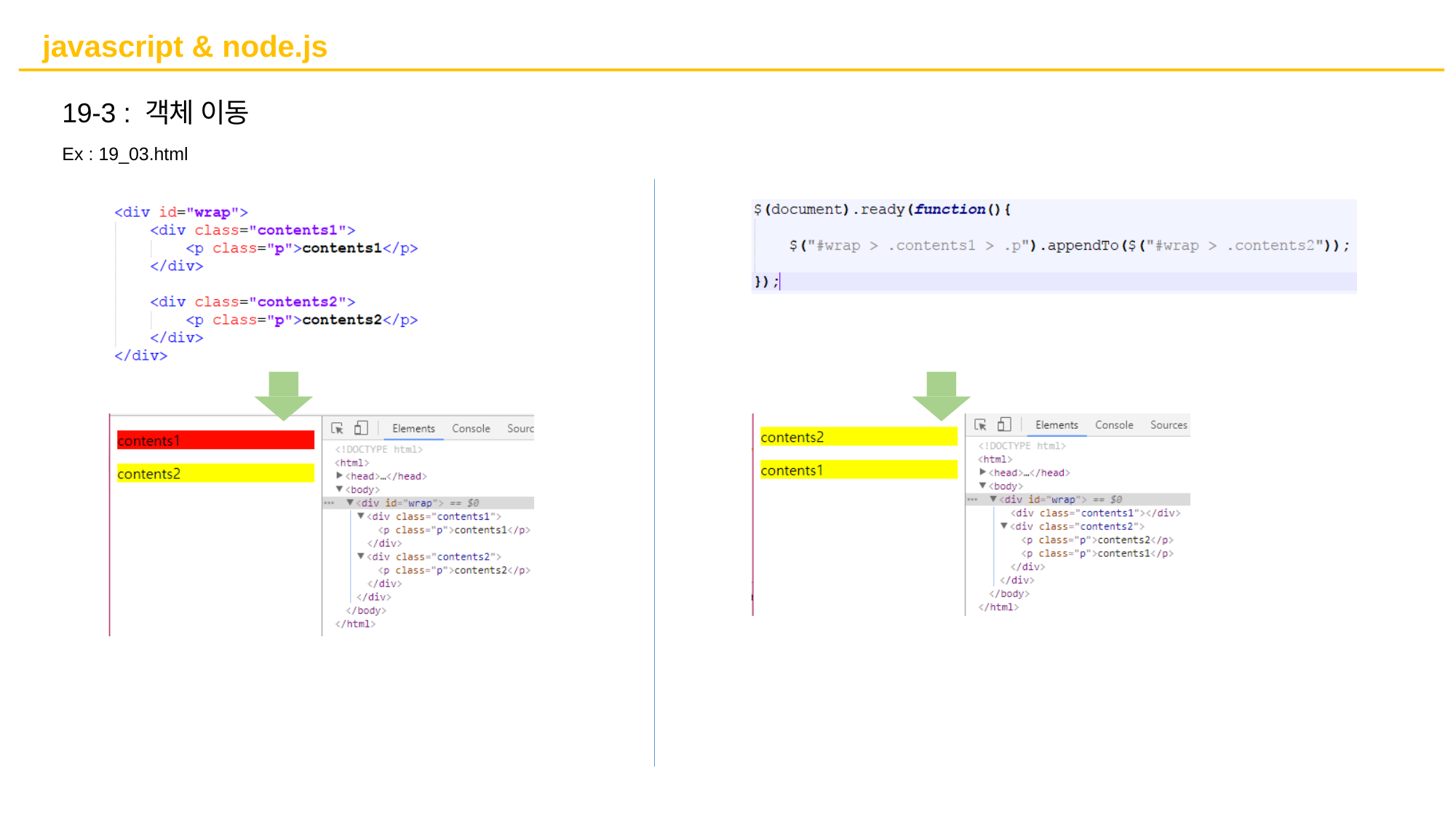

# javascript & node.js

19-3 : 객체 이동
Ex : 19_03.html